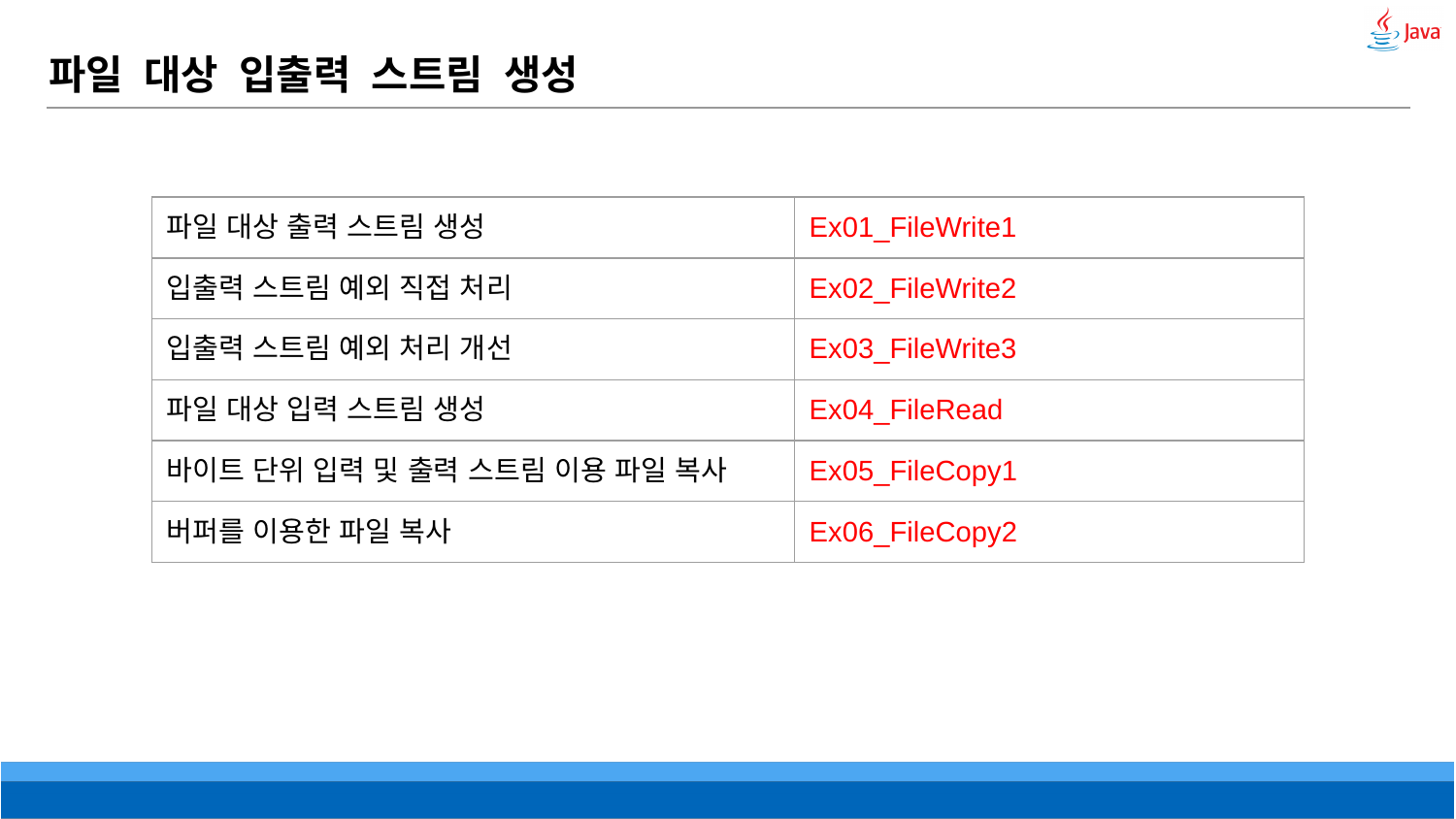

# 파일 대상 입출력 스트림 생성
| 파일 대상 출력 스트림 생성 | Ex01\_FileWrite1 |
| --- | --- |
| 입출력 스트림 예외 직접 처리 | Ex02\_FileWrite2 |
| 입출력 스트림 예외 처리 개선 | Ex03\_FileWrite3 |
| 파일 대상 입력 스트림 생성 | Ex04\_FileRead |
| 바이트 단위 입력 및 출력 스트림 이용 파일 복사 | Ex05\_FileCopy1 |
| 버퍼를 이용한 파일 복사 | Ex06\_FileCopy2 |